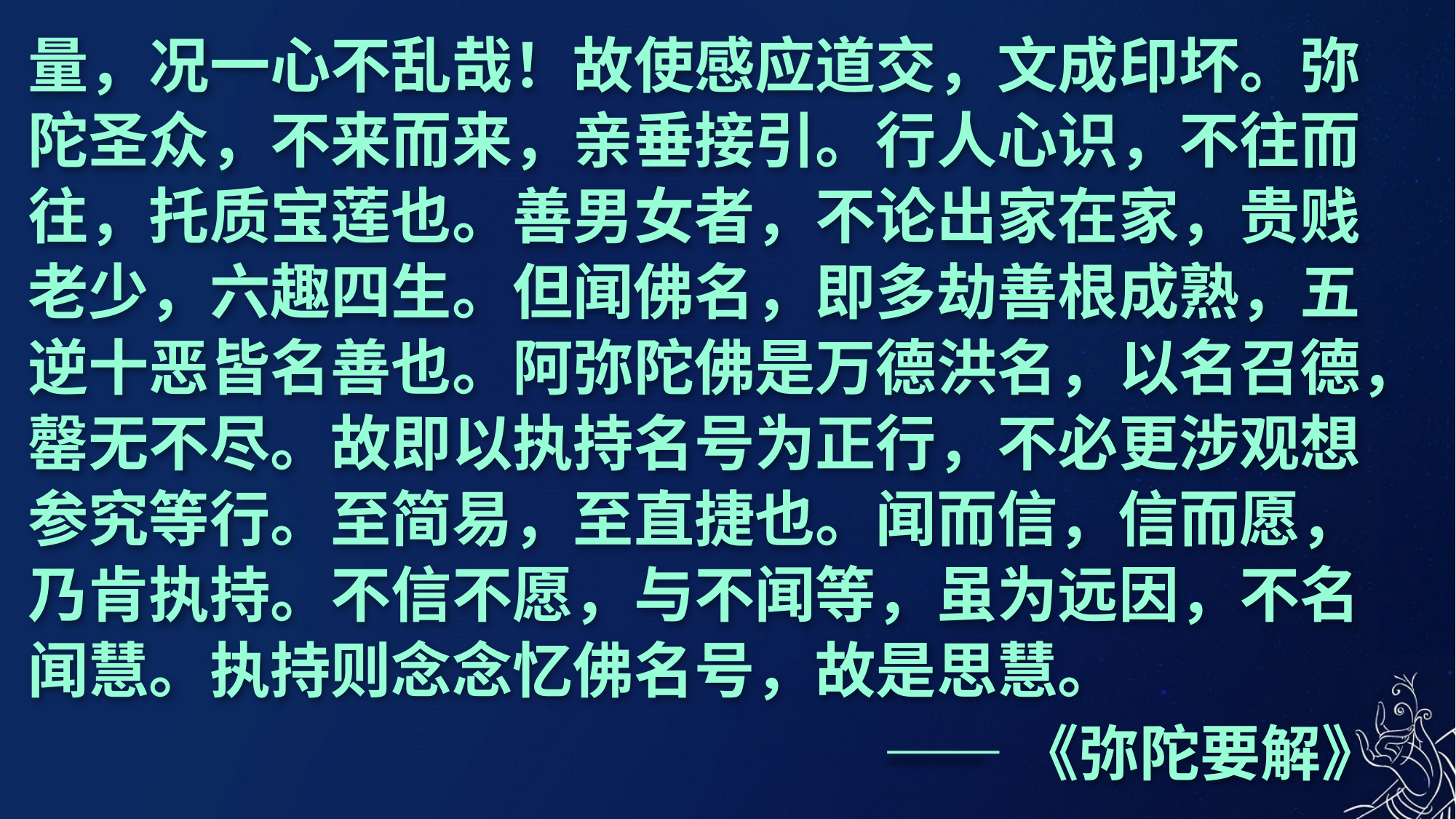

量，况一心不乱哉！故使感应道交，文成印坏。弥陀圣众，不来而来，亲垂接引。行人心识，不往而往，托质宝莲也。善男女者，不论出家在家，贵贱老少，六趣四生。但闻佛名，即多劫善根成熟，五逆十恶皆名善也。阿弥陀佛是万德洪名，以名召德，罄无不尽。故即以执持名号为正行，不必更涉观想参究等行。至简易，至直捷也。闻而信，信而愿，乃肯执持。不信不愿，与不闻等，虽为远因，不名闻慧。执持则念念忆佛名号，故是思慧。
——《弥陀要解》